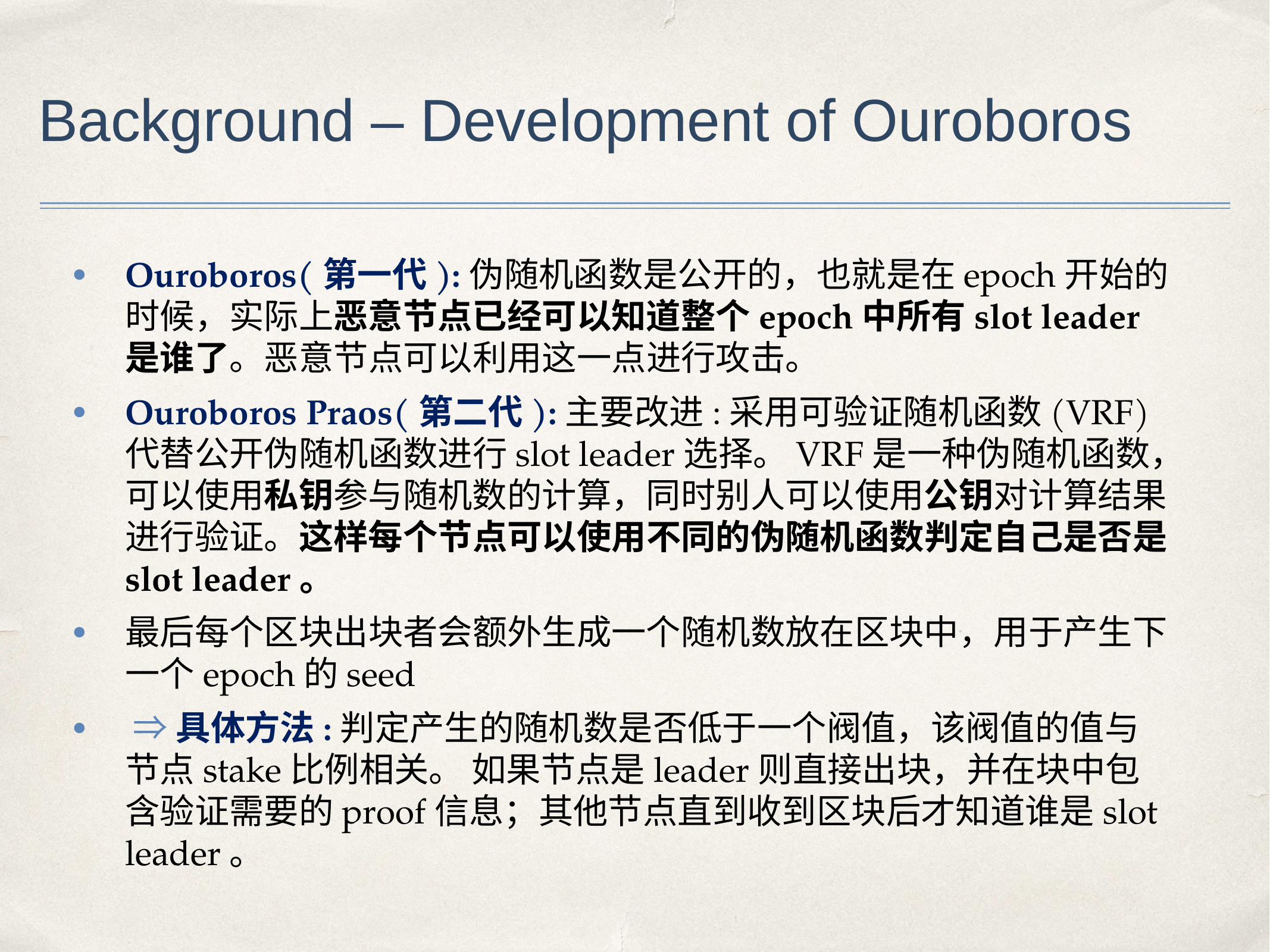

# Background – Development of Ouroboros

Ouroboros(第一代):伪随机函数是公开的，也就是在epoch开始的时候，实际上恶意节点已经可以知道整个epoch中所有slot leader是谁了。恶意节点可以利用这一点进行攻击。
Ouroboros Praos(第二代):主要改进:采用可验证随机函数(VRF)代替公开伪随机函数进行slot leader选择。VRF是一种伪随机函数，可以使用私钥参与随机数的计算，同时别人可以使用公钥对计算结果进行验证。这样每个节点可以使用不同的伪随机函数判定自己是否是slot leader。
最后每个区块出块者会额外生成一个随机数放在区块中，用于产生下一个epoch的seed
 ⇒具体方法:判定产生的随机数是否低于一个阀值，该阀值的值与节点stake比例相关。 如果节点是leader则直接出块，并在块中包含验证需要的proof信息；其他节点直到收到区块后才知道谁是slot leader。